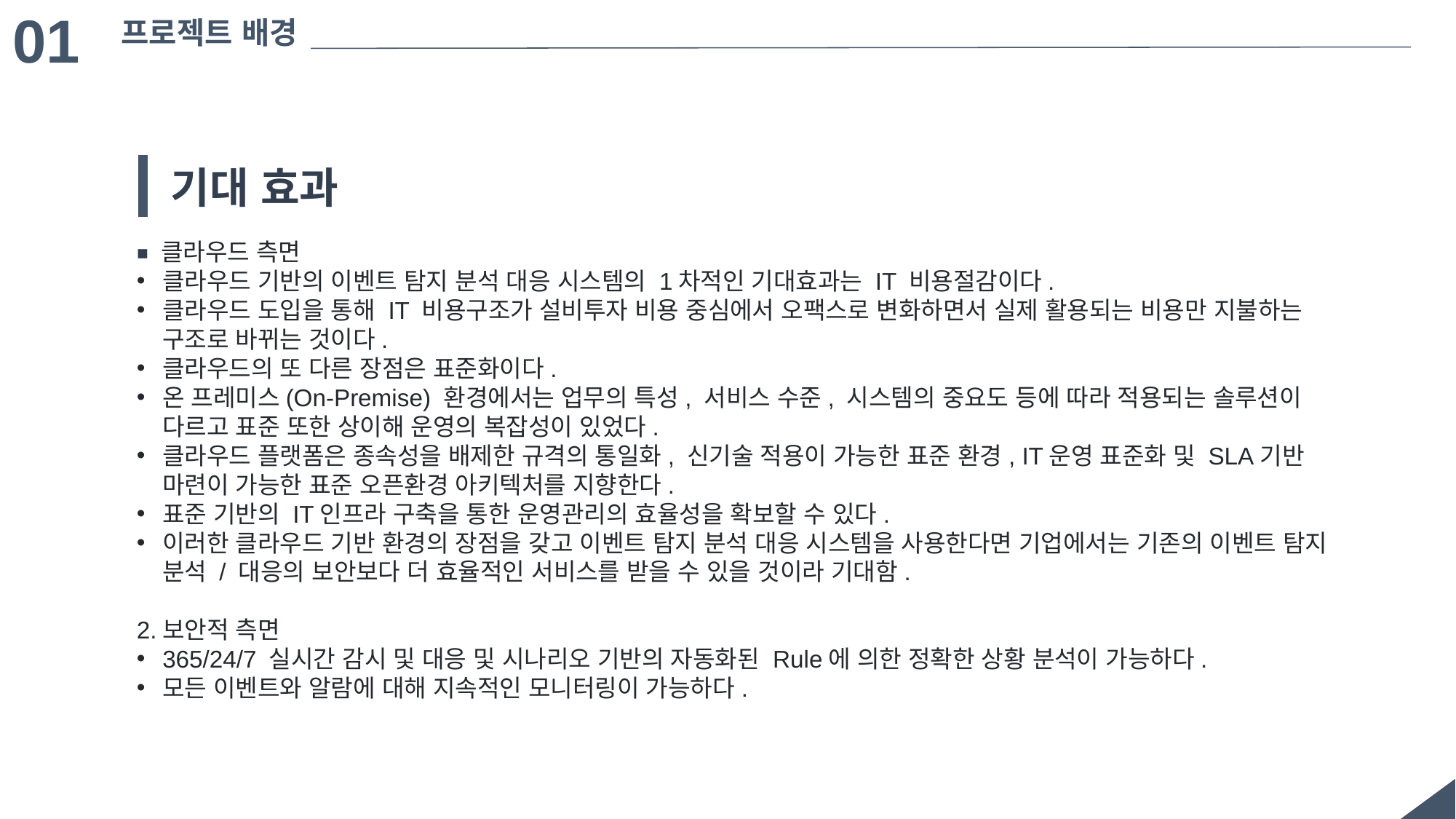

01
프로젝트 배경

기대 효과
◾ 클라우드 측면
클라우드 기반의 이벤트 탐지 분석 대응 시스템의 1차적인 기대효과는 IT 비용절감이다.
클라우드 도입을 통해 IT 비용구조가 설비투자 비용 중심에서 오팩스로 변화하면서 실제 활용되는 비용만 지불하는 구조로 바뀌는 것이다.
클라우드의 또 다른 장점은 표준화이다.
온 프레미스(On-Premise) 환경에서는 업무의 특성, 서비스 수준, 시스템의 중요도 등에 따라 적용되는 솔루션이 다르고 표준 또한 상이해 운영의 복잡성이 있었다.
클라우드 플랫폼은 종속성을 배제한 규격의 통일화, 신기술 적용이 가능한 표준 환경, IT운영 표준화 및 SLA기반 마련이 가능한 표준 오픈환경 아키텍처를 지향한다.
표준 기반의 IT인프라 구축을 통한 운영관리의 효율성을 확보할 수 있다.
이러한 클라우드 기반 환경의 장점을 갖고 이벤트 탐지 분석 대응 시스템을 사용한다면 기업에서는 기존의 이벤트 탐지 분석 / 대응의 보안보다 더 효율적인 서비스를 받을 수 있을 것이라 기대함.

보안적 측면
365/24/7 실시간 감시 및 대응 및 시나리오 기반의 자동화된 Rule에 의한 정확한 상황 분석이 가능하다.
모든 이벤트와 알람에 대해 지속적인 모니터링이 가능하다.